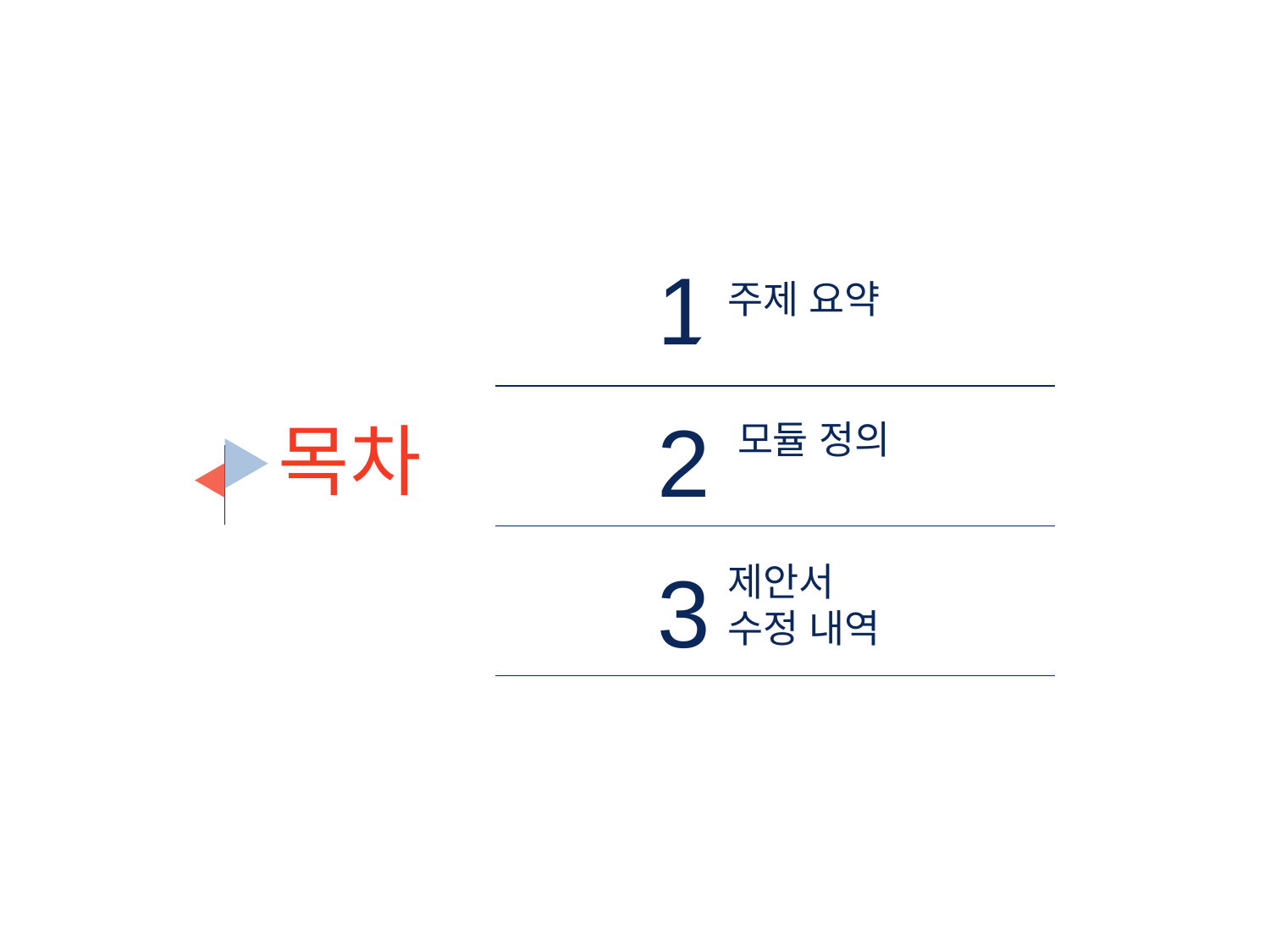

1

주제 요약
2
목차
모듈 정의

3

제안서 수정 내역
2